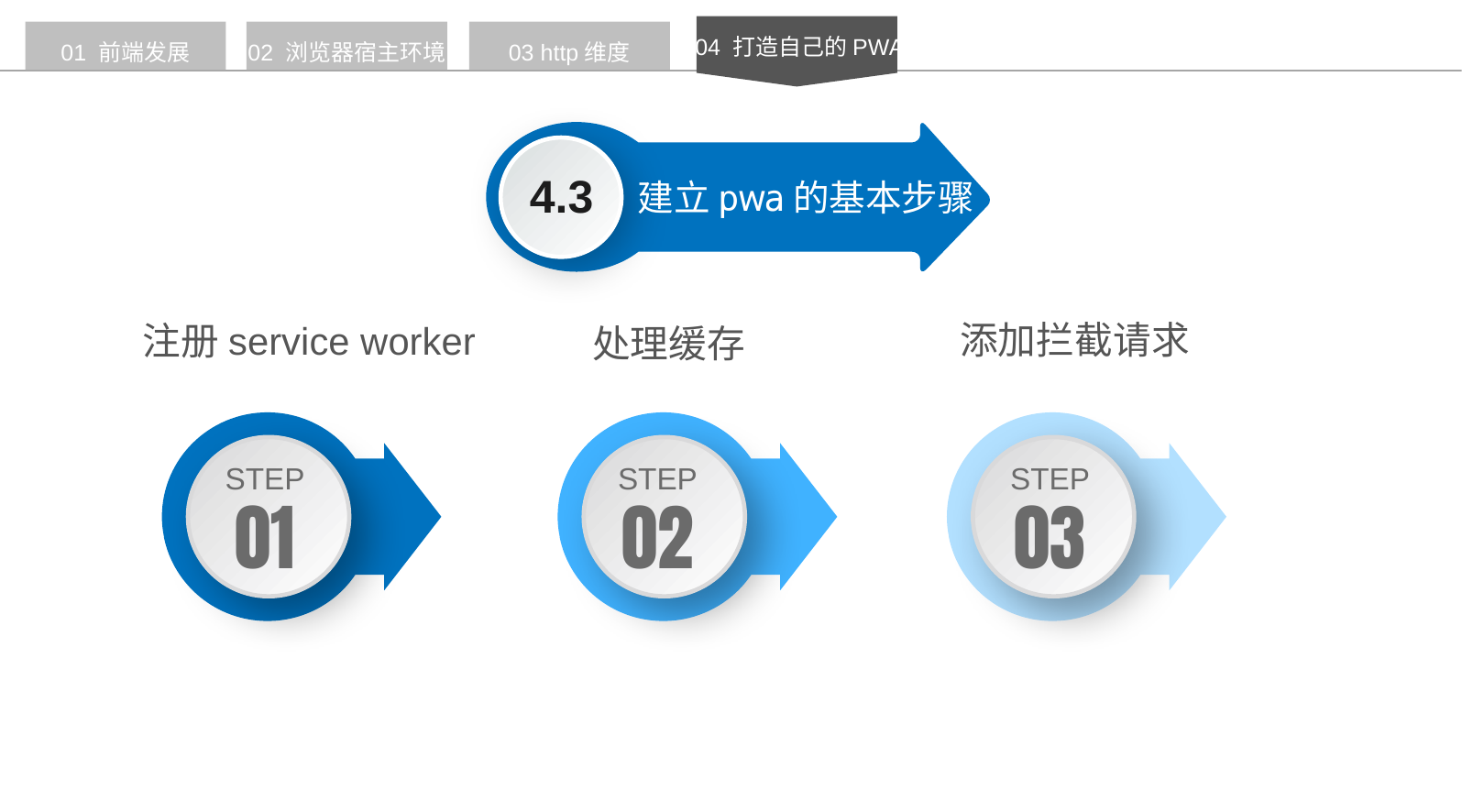

04 打造自己的PWA

01 前端发展

02 浏览器宿主环境

03 http维度

建立pwa的基本步骤
4.3
添加拦截请求
注册service worker
处理缓存

STEP
01

STEP
02

STEP
03